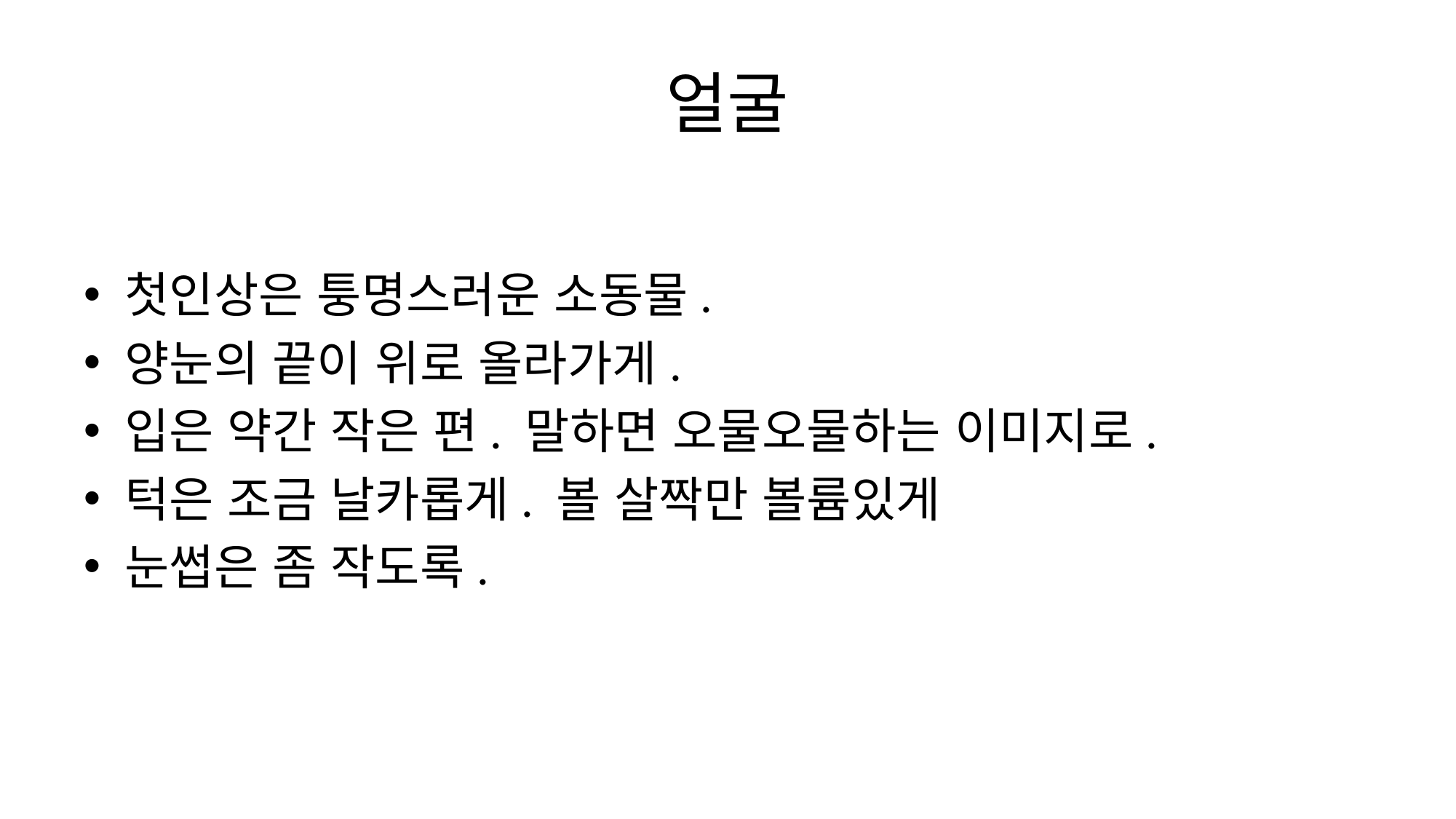

# 얼굴

첫인상은 퉁명스러운 소동물.
양눈의 끝이 위로 올라가게.
입은 약간 작은 편. 말하면 오물오물하는 이미지로.
턱은 조금 날카롭게. 볼 살짝만 볼륨있게
눈썹은 좀 작도록.